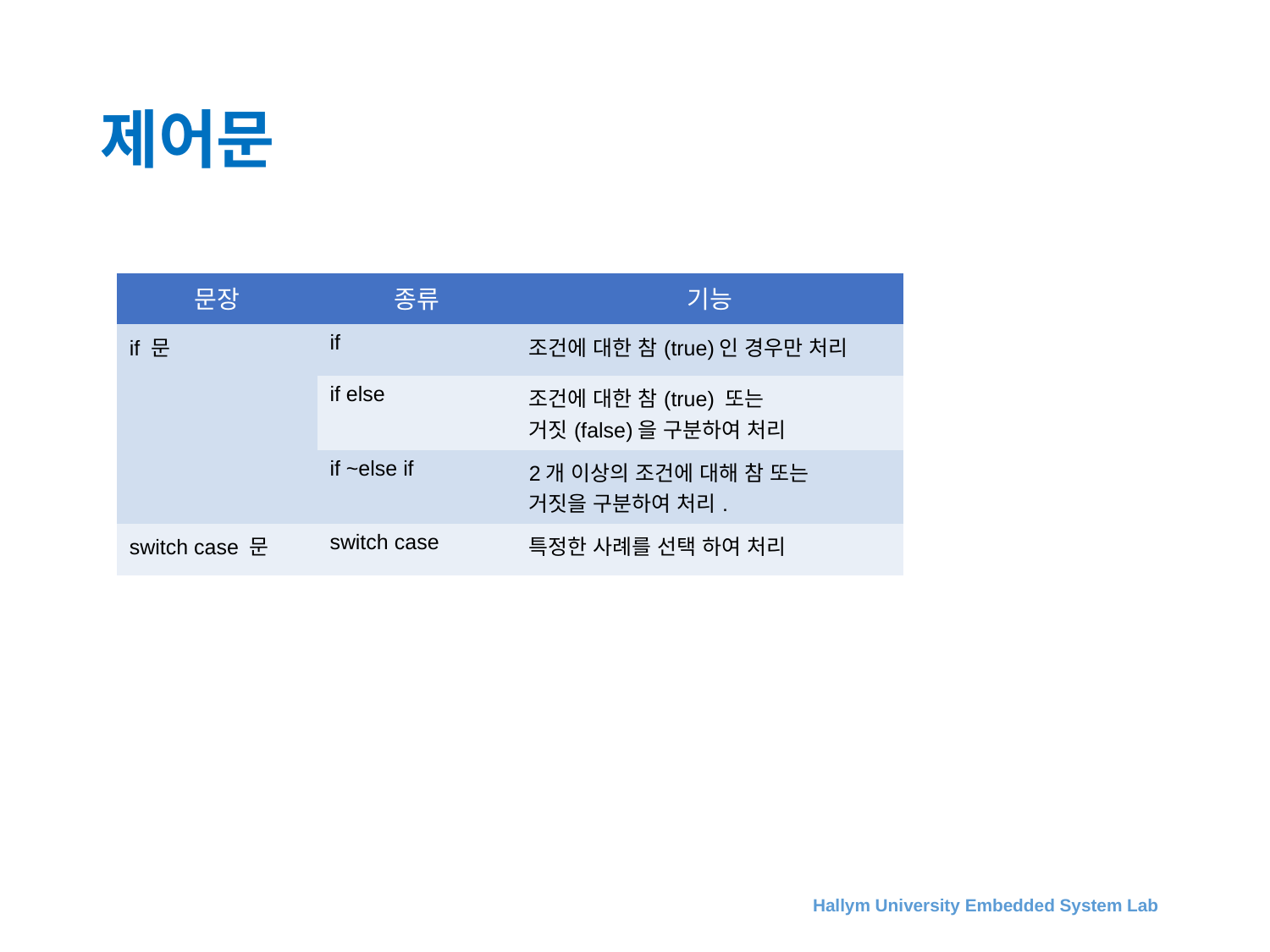

# 제어문

| 문장 | 종류 | 기능 |
| --- | --- | --- |
| if 문 | if | 조건에 대한 참(true)인 경우만 처리 |
|  | if else | 조건에 대한 참(true) 또는 거짓(false)을 구분하여 처리 |
|  | if ~else if | 2개 이상의 조건에 대해 참 또는 거짓을 구분하여 처리. |
| switch case 문 | switch case | 특정한 사례를 선택 하여 처리 |
Hallym University Embedded System Lab